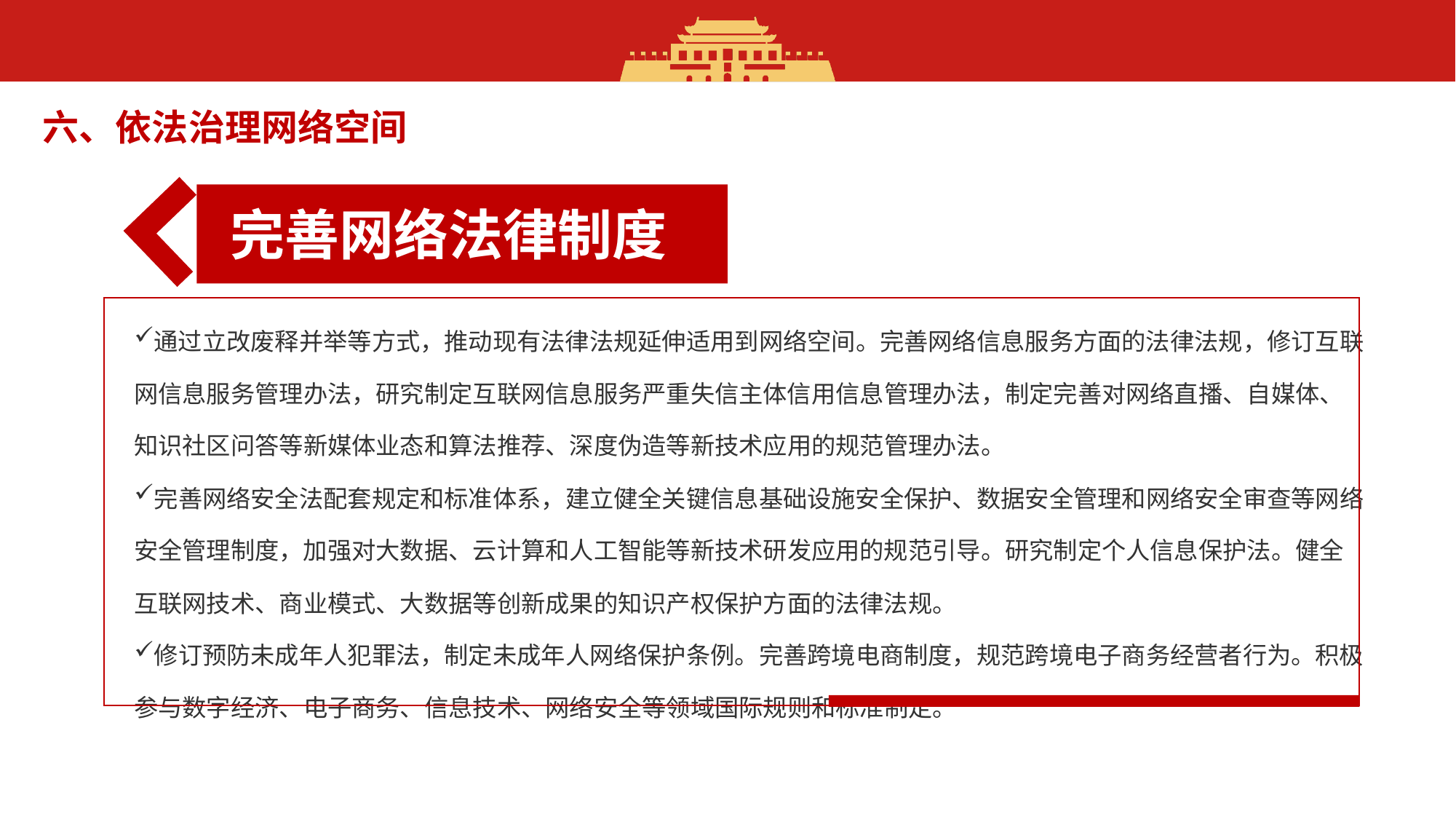

完善网络法律制度

通过立改废释并举等方式，推动现有法律法规延伸适用到网络空间。完善网络信息服务方面的法律法规，修订互联网信息服务管理办法，研究制定互联网信息服务严重失信主体信用信息管理办法，制定完善对网络直播、自媒体、知识社区问答等新媒体业态和算法推荐、深度伪造等新技术应用的规范管理办法。
完善网络安全法配套规定和标准体系，建立健全关键信息基础设施安全保护、数据安全管理和网络安全审查等网络安全管理制度，加强对大数据、云计算和人工智能等新技术研发应用的规范引导。研究制定个人信息保护法。健全互联网技术、商业模式、大数据等创新成果的知识产权保护方面的法律法规。
修订预防未成年人犯罪法，制定未成年人网络保护条例。完善跨境电商制度，规范跨境电子商务经营者行为。积极参与数字经济、电子商务、信息技术、网络安全等领域国际规则和标准制定。